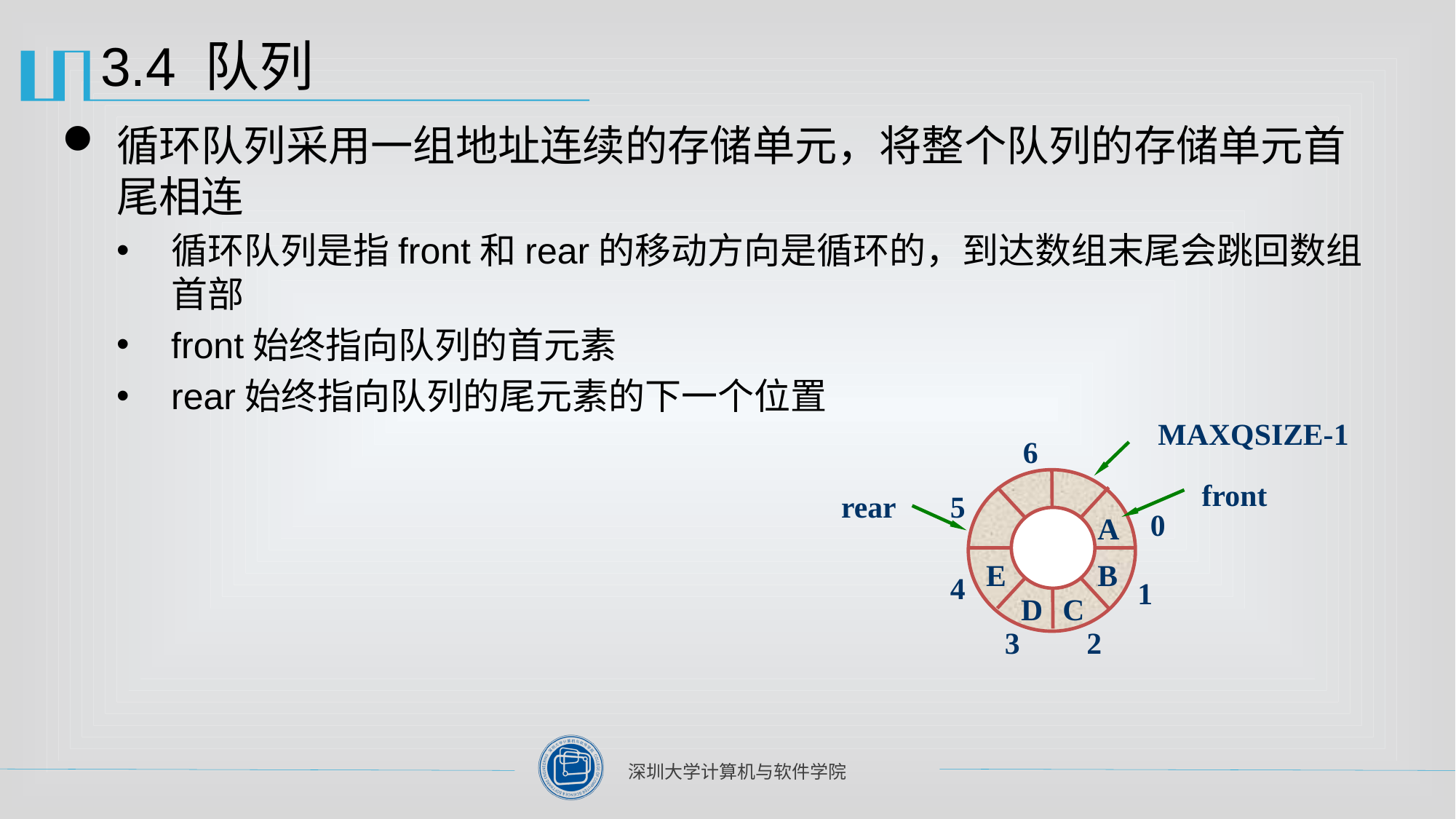

# 3.4 队列
循环队列采用一组地址连续的存储单元，将整个队列的存储单元首尾相连
循环队列是指front和rear的移动方向是循环的，到达数组末尾会跳回数组首部
front始终指向队列的首元素
rear始终指向队列的尾元素的下一个位置

 MAXQSIZE-1
6

C

front

rear
5

0

A

E
B
4
1
D
C
3
2
53